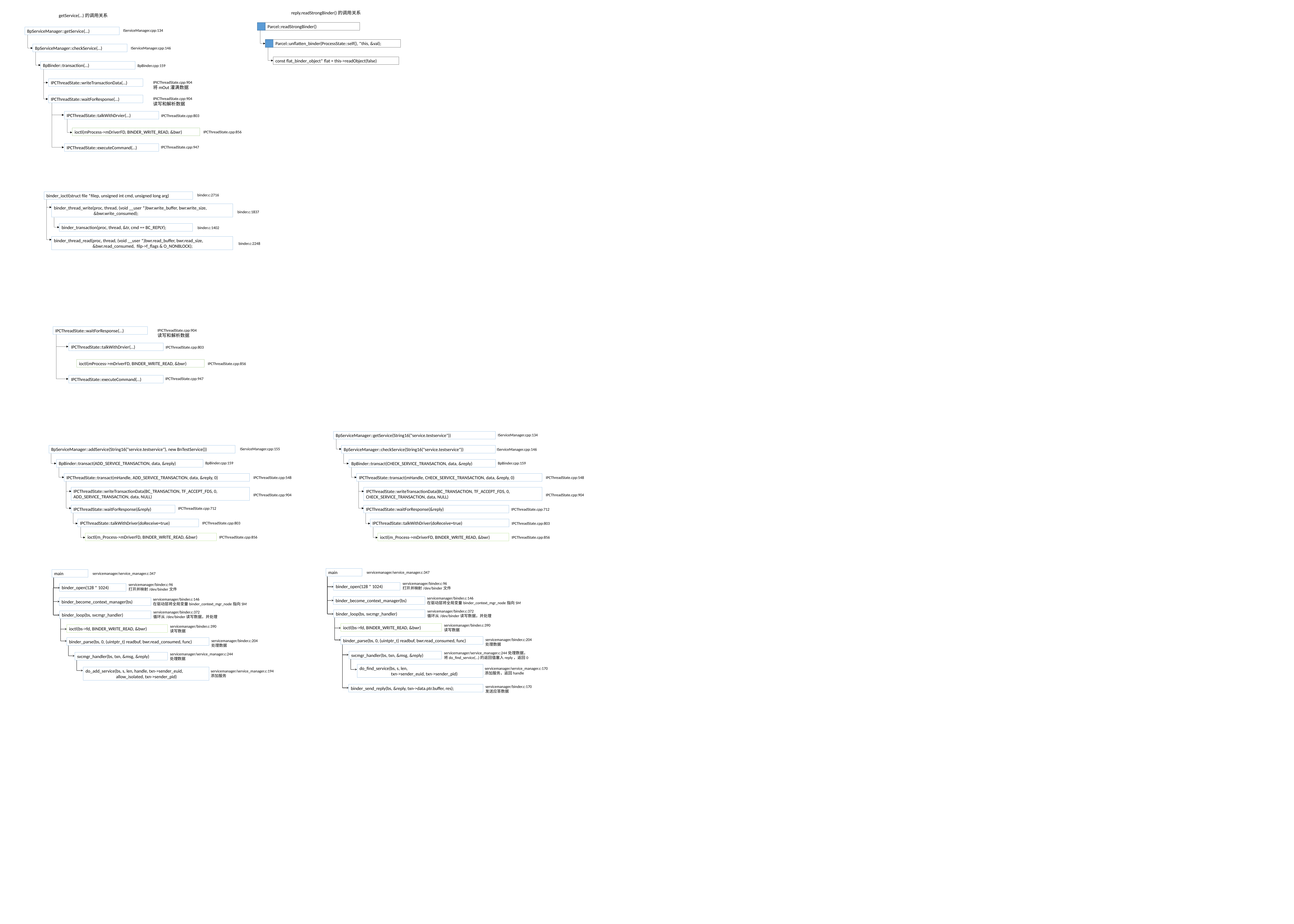

reply.readStrongBinder()的调用关系
getService(…)的调用关系
IServiceManager.cpp:134
BpServiceManager::getService(…)
BpServiceManager::checkService(…)
IServiceManager.cpp:146
BpBinder::transaction(…)
BpBinder.cpp:159
IPCThreadState::writeTransactionData(…)
IPICThreadState.cpp:904
将mOut灌满数据
IPICThreadState.cpp:904
读写和解析数据
IPCThreadState::waitForResponse(…)
IPCThreadState::talkWithDrvier(…)
IPCThreadState.cpp:803
ioctl(mProcess->mDriverFD, BINDER_WRITE_READ, &bwr)
IPCThreadState.cpp:856
IPCThreadState.cpp:947
IPCThreadState::executeCommand(…)

Parcel::readStrongBinder()

Parcel::unflatten_binder(ProcessState::self(), *this, &val);
const flat_binder_object* flat = this->readObject(false)
binder.c:2716
binder_ioctl(struct file *filep, unsigned int cmd, unsigned long arg)
binder_thread_write(proc, thread, (void __user *)bwr.write_buffer, bwr.write_size,
                                       &bwr.write_consumed);
binder.c:1837
binder_transaction(proc, thread, &tr, cmd == BC_REPLY);
binder.c:1402
binder_thread_read(proc, thread, (void __user *)bwr.read_buffer, bwr.read_size,
                                      &bwr.read_consumed,  filp->f_flags & O_NONBLOCK);
binder.c:2248
IPICThreadState.cpp:904
读写和解析数据
IPCThreadState::waitForResponse(…)
IPCThreadState::talkWithDrvier(…)
IPCThreadState.cpp:803
ioctl(mProcess->mDriverFD, BINDER_WRITE_READ, &bwr)
IPCThreadState.cpp:856
IPCThreadState.cpp:947
IPCThreadState::executeCommand(…)
BpServiceManager::getService(String16("service.testservice"))
IServiceManager.cpp:134
BpServiceManager::checkService(String16("service.testservice"))
IServiceManager.cpp:146
BpBinder::transact(CHECK_SERVICE_TRANSACTION, data, &reply)
BpBinder.cpp:159
IPCThreadState::transact(mHandle, CHECK_SERVICE_TRANSACTION, data, &reply, 0)
IPCThreadState.cpp:548
IPCThreadState::writeTransactionData(BC_TRANSACTION, TF_ACCEPT_FDS, 0,
CHECK_SERVICE_TRANSACTION, data, NULL)
IPCThreadState.cpp:904
IPCThreadState::waitForResponse(&reply)
IPCThreadState.cpp:712
IPCThreadState::talkWithDriver(doReceive=true)
IPCThreadState.cpp:803
ioctl(m_Process->mDriverFD, BINDER_WRITE_READ, &bwr)
IPCThreadState.cpp:856
BpServiceManager::addService(String16("service.testservice"), new BnTestService())
IServiceManager.cpp:155
BpBinder::transact(ADD_SERVICE_TRANSACTION, data, &reply)
BpBinder.cpp:159
IPCThreadState::transact(mHandle, ADD_SERVICE_TRANSACTION, data, &reply, 0)
IPCThreadState.cpp:548
IPCThreadState::writeTransactionData(BC_TRANSACTION, TF_ACCEPT_FDS, 0,
ADD_SERVICE_TRANSACTION, data, NULL)
IPCThreadState.cpp:904
IPCThreadState.cpp:712
IPCThreadState::waitForResponse(&reply)
IPCThreadState::talkWithDriver(doReceive=true)
IPCThreadState.cpp:803
ioctl(m_Process->mDriverFD, BINDER_WRITE_READ, &bwr)
IPCThreadState.cpp:856
main
servicemanager/service_manager.c:347
servicemanager/binder.c:96
打开并映射/dev/binder文件
binder_open(128 * 1024)
servicemanager/binder.c:146
在驱动层将全局变量binder_context_mgr_node指向SM
binder_become_context_manager(bs)
servicemanager/binder.c:372
循环从/dev/binder读写数据，并处理
binder_loop(bs, svcmgr_handler)
servicemanager/binder.c:390
读写数据
ioctl(bs->fd, BINDER_WRITE_READ, &bwr)
servicemanager/binder.c:204
处理数据
binder_parse(bs, 0, (uintptr_t) readbuf, bwr.read_consumed, func)
servicemanager/service_manager.c:244处理数据，
将do_find_service(…)的返回值塞入reply，返回0
svcmgr_handler(bs, txn, &msg, &reply)
do_find_service(bs, s, len,
                               txn->sender_euid, txn->sender_pid)
servicemanager/service_manager.c:170
添加服务，返回handle
servicemanager/binder.c:170
发送应答数据
binder_send_reply(bs, &reply, txn->data.ptr.buffer, res);
main
servicemanager/service_manager.c:347
servicemanager/binder.c:96
打开并映射/dev/binder文件
binder_open(128 * 1024)
servicemanager/binder.c:146
在驱动层将全局变量binder_context_mgr_node指向SM
binder_become_context_manager(bs)
servicemanager/binder.c:372
循环从/dev/binder读写数据，并处理
binder_loop(bs, svcmgr_handler)
servicemanager/binder.c:390
读写数据
ioctl(bs->fd, BINDER_WRITE_READ, &bwr)
servicemanager/binder.c:204
处理数据
binder_parse(bs, 0, (uintptr_t) readbuf, bwr.read_consumed, func)
servicemanager/service_manager.c:244
处理数据
svcmgr_handler(bs, txn, &msg, &reply)
do_add_service(bs, s, len, handle, txn->sender_euid,
                              allow_isolated, txn->sender_pid)
servicemanager/service_manager.c:194
添加服务